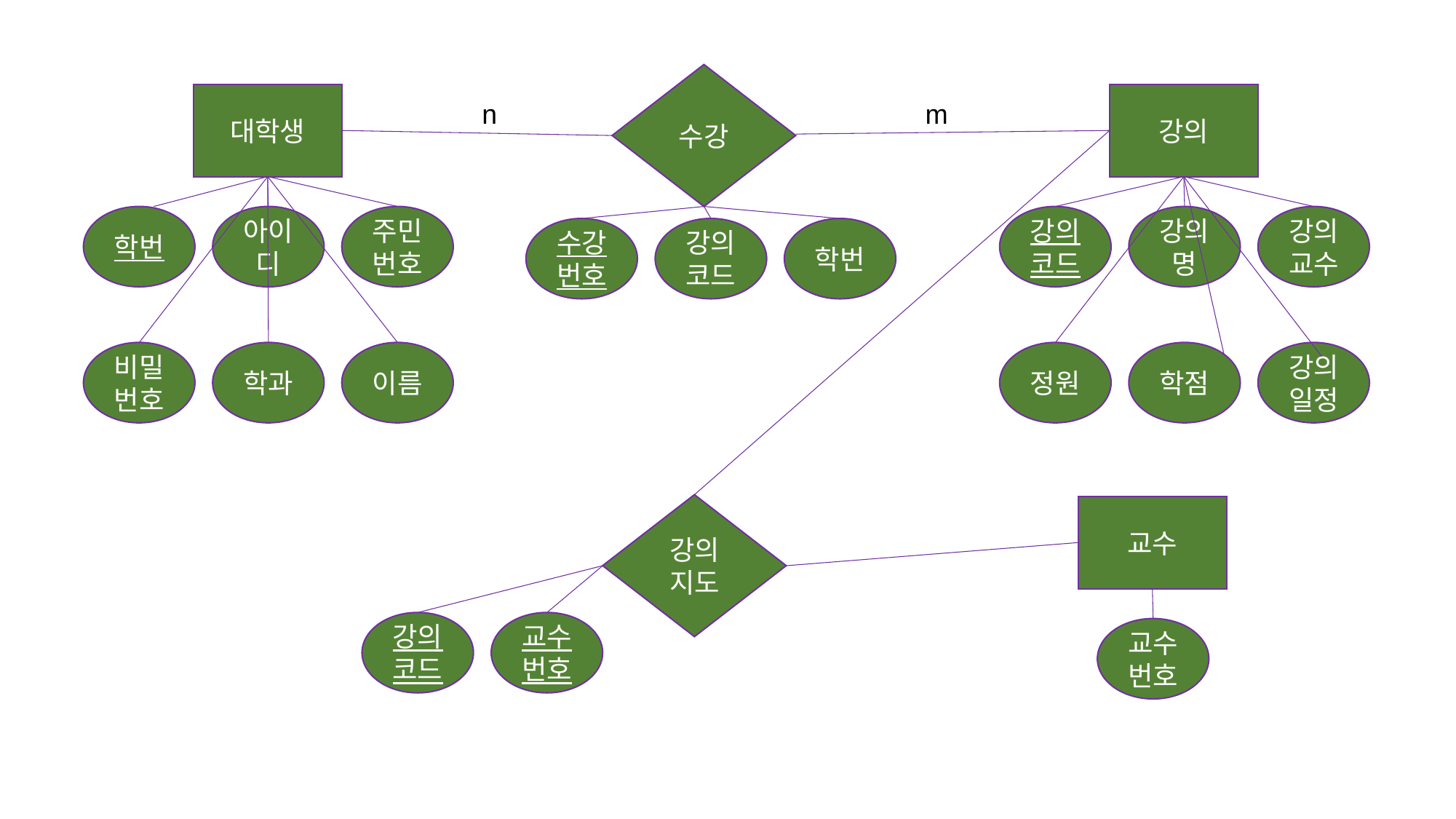

수강
대학생
강의
n
m
학번
아이디
주민번호
강의 코드
강의 명
강의교수
수강 번호
강의 코드
학번
학과
이름
학점
강의 일정
비밀번호
정원
강의 지도
교수
강의 코드
교수 번호
교수 번호